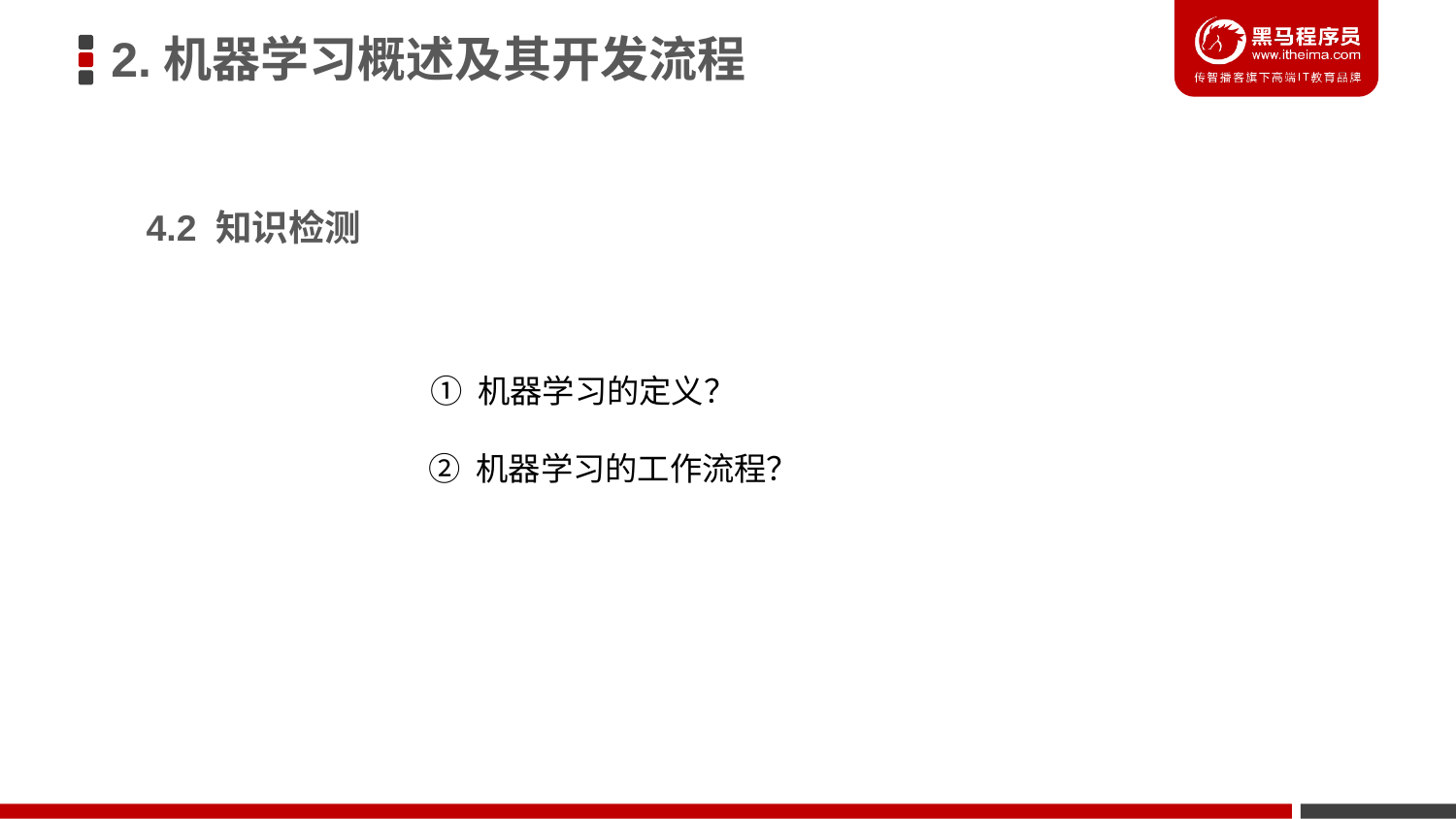

2.机器学习概述及其开发流程
4.2 知识检测
      ① 机器学习的定义？

     ② 机器学习的工作流程？